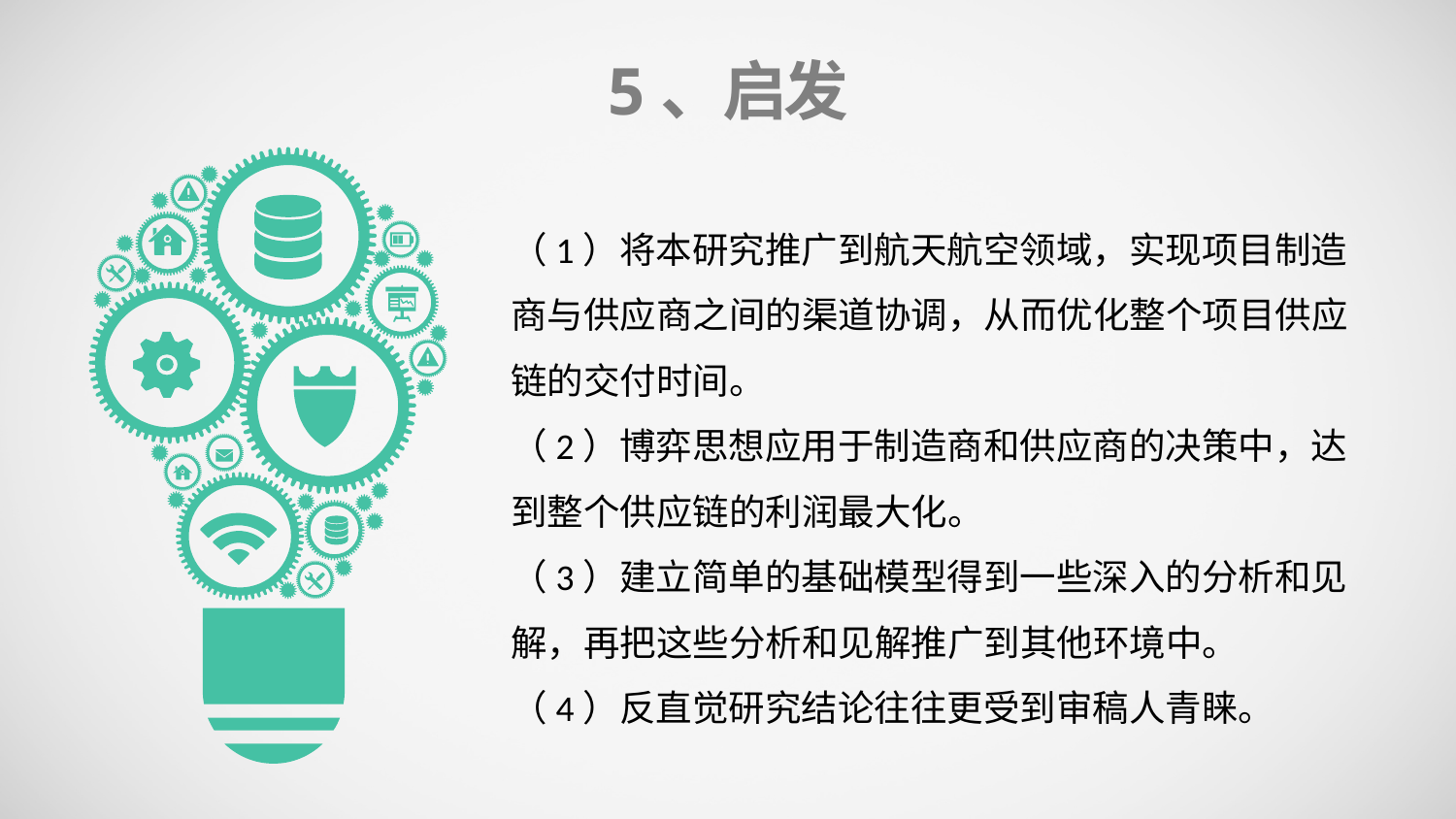

5、启发

（1）将本研究推广到航天航空领域，实现项目制造商与供应商之间的渠道协调，从而优化整个项目供应链的交付时间。
（2）博弈思想应用于制造商和供应商的决策中，达到整个供应链的利润最大化。
（3）建立简单的基础模型得到一些深入的分析和见解，再把这些分析和见解推广到其他环境中。
（4）反直觉研究结论往往更受到审稿人青睐。